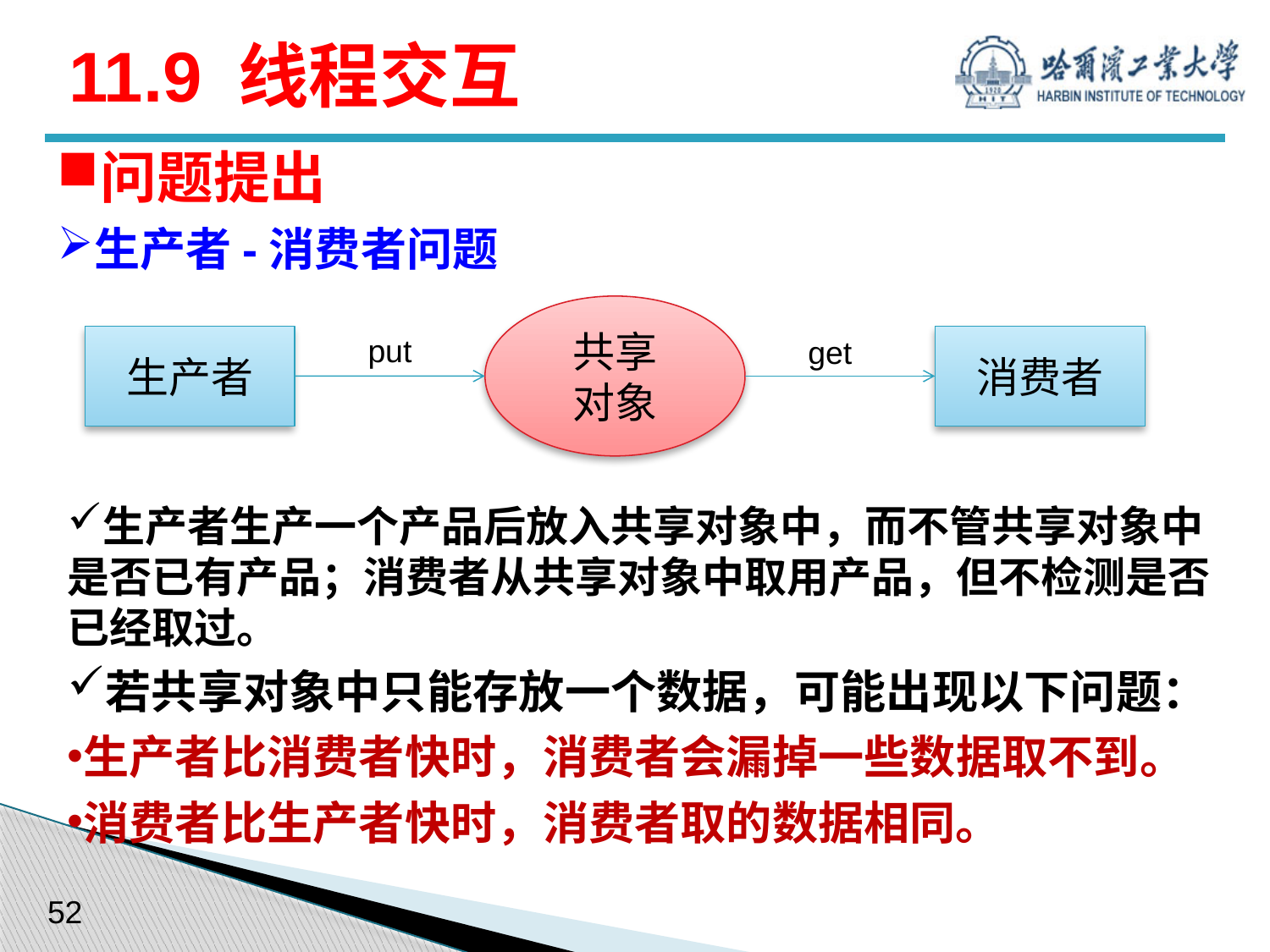

# 11.9 线程交互
问题提出
生产者-消费者问题
共享
对象
put
生产者
get
消费者
生产者生产一个产品后放入共享对象中，而不管共享对象中是否已有产品；消费者从共享对象中取用产品，但不检测是否已经取过。
若共享对象中只能存放一个数据，可能出现以下问题：
生产者比消费者快时，消费者会漏掉一些数据取不到。
消费者比生产者快时，消费者取的数据相同。